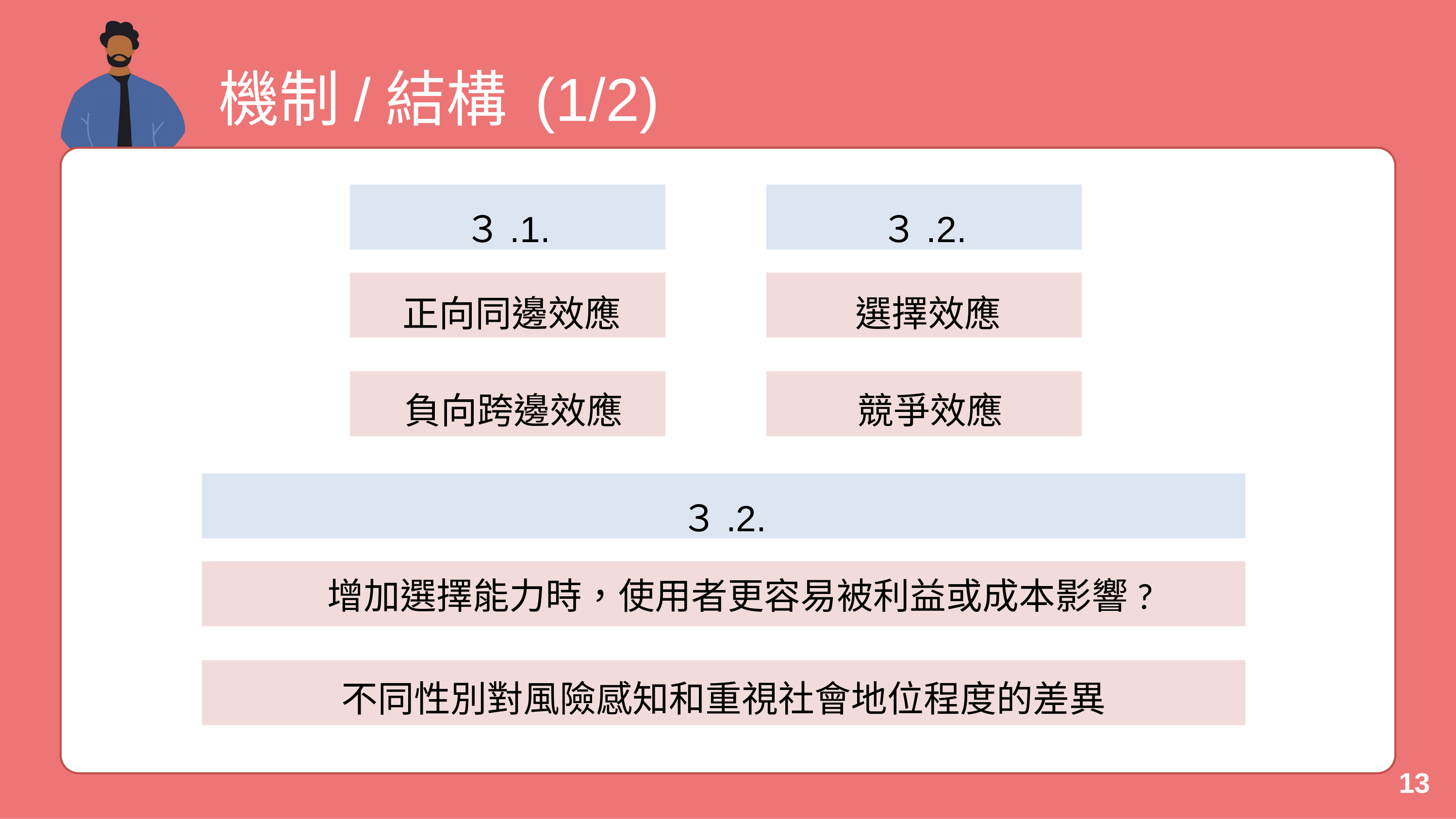

機制/結構 (1/2)

正向同邊效應
３.1.
負向跨邊效應

選擇效應
３.2.
競爭效應

不同性別對風險感知和重視社會地位程度的差異
增加選擇能力時，使用者更容易被利益或成本影響?
３.2.
13